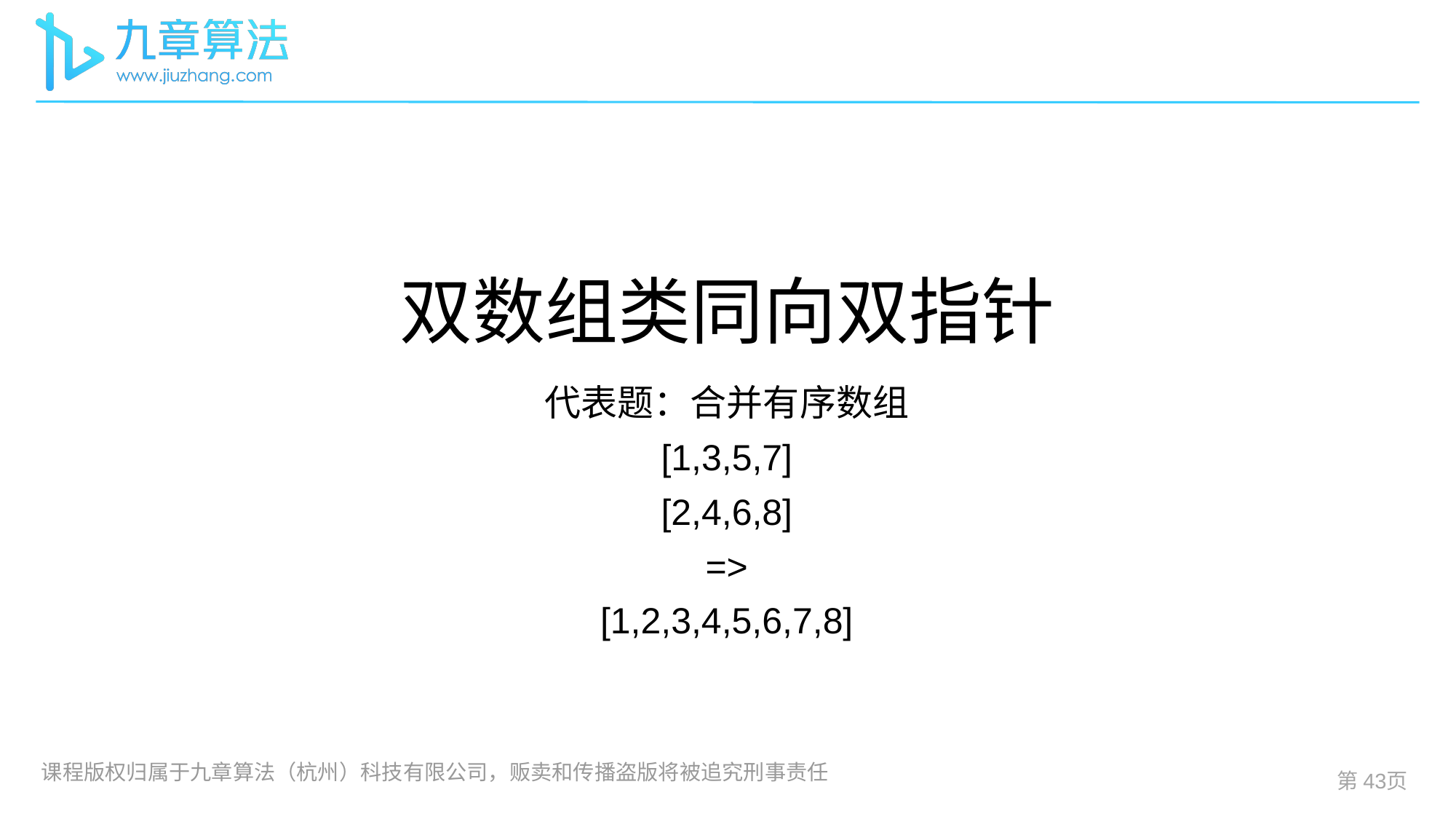

# 双数组类同向双指针
代表题：合并有序数组
[1,3,5,7]
[2,4,6,8]
=>
[1,2,3,4,5,6,7,8]
第43页